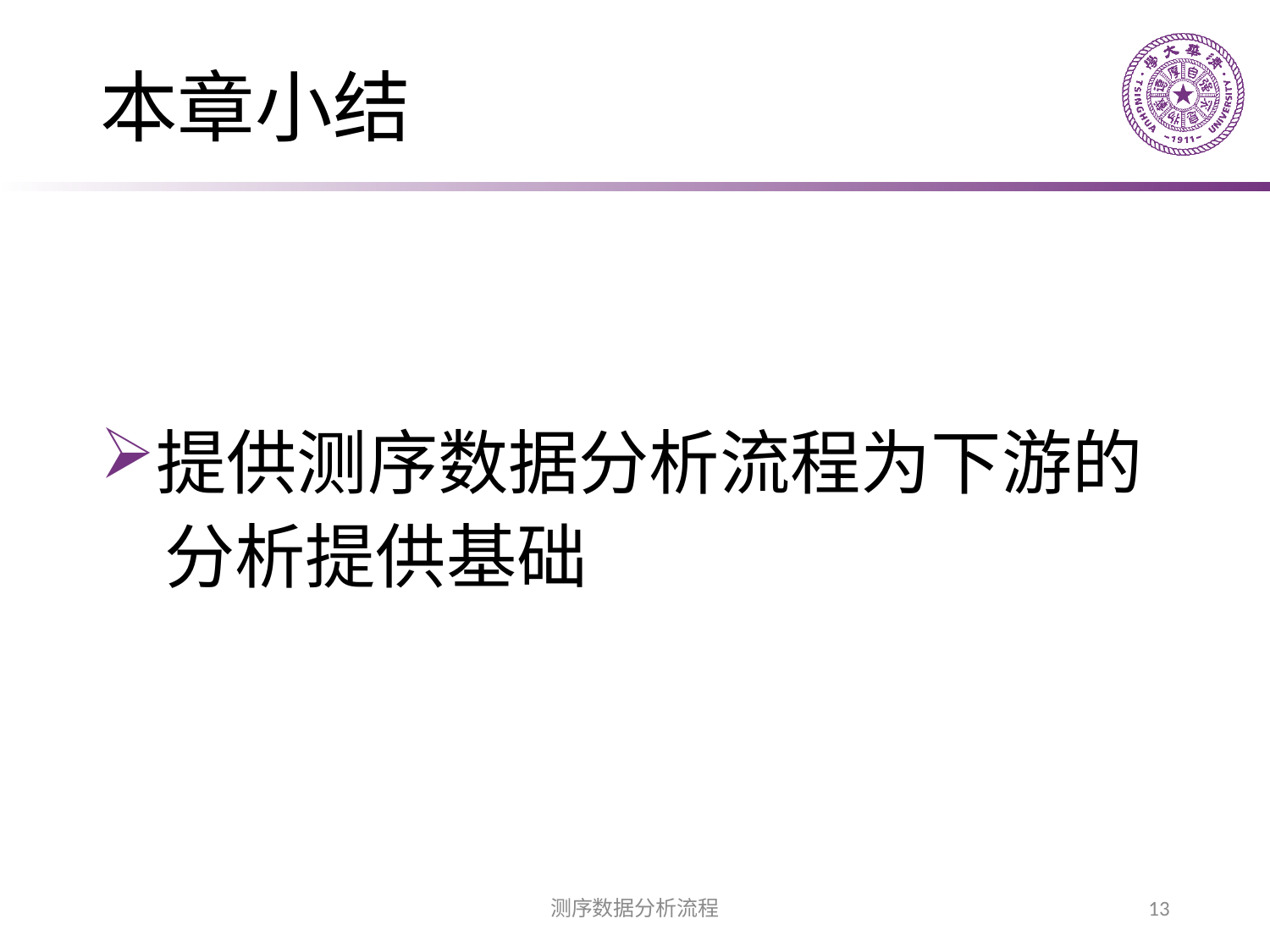

# 本章小结

提供测序数据分析流程为下游的
   分析提供基础
测序数据分析流程
13